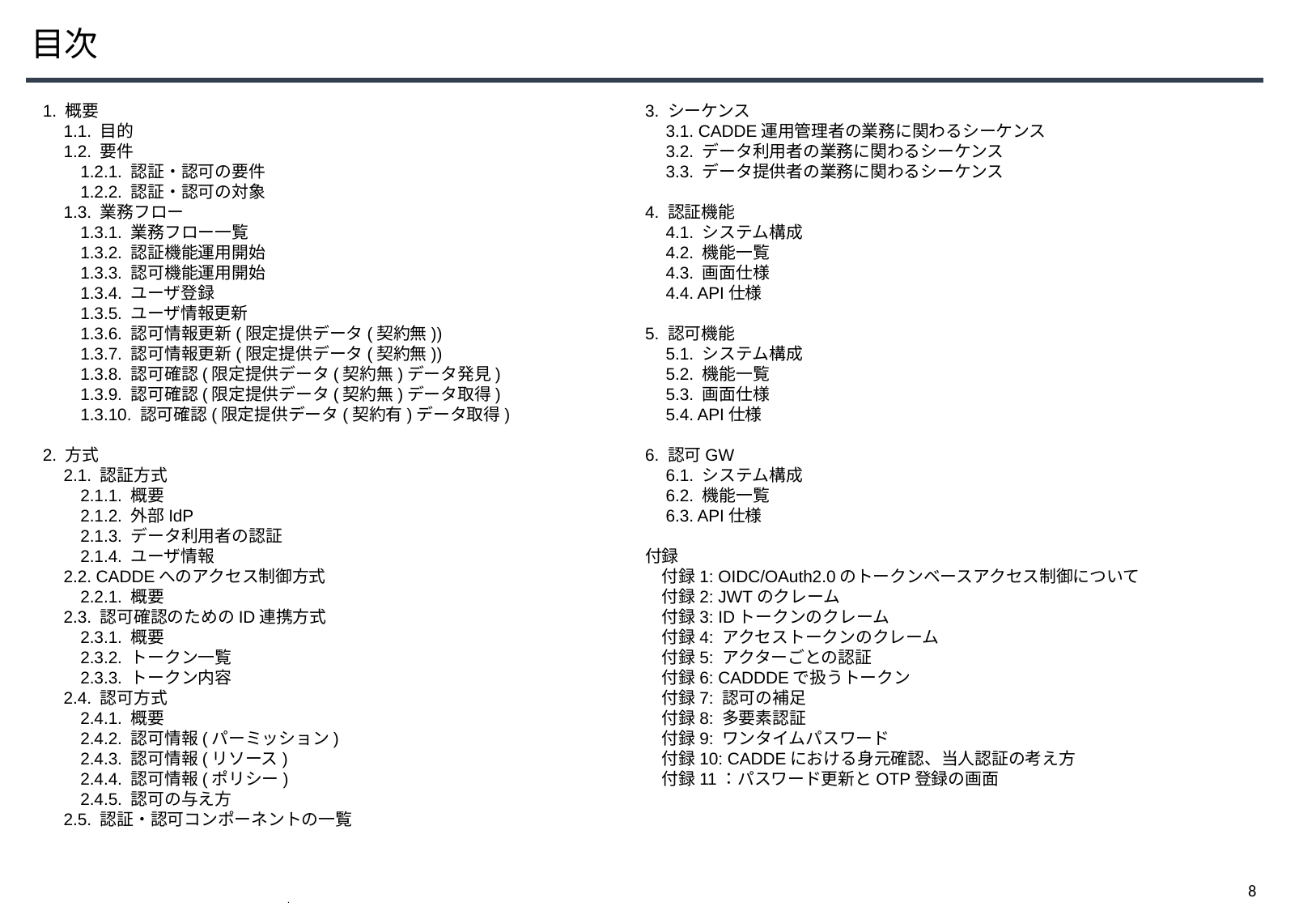

目次
1. 概要
　1.1. 目的
　1.2. 要件
　　1.2.1. 認証・認可の要件
　　1.2.2. 認証・認可の対象
　1.3. 業務フロー
　　1.3.1. 業務フロー一覧
　　1.3.2. 認証機能運用開始
　　1.3.3. 認可機能運用開始
　　1.3.4. ユーザ登録
　　1.3.5. ユーザ情報更新
　　1.3.6. 認可情報更新(限定提供データ(契約無))
　　1.3.7. 認可情報更新(限定提供データ(契約無))
　　1.3.8. 認可確認(限定提供データ(契約無)データ発見)
　　1.3.9. 認可確認(限定提供データ(契約無)データ取得)
　　1.3.10. 認可確認(限定提供データ(契約有)データ取得)

2. 方式
　2.1. 認証方式
　　2.1.1. 概要
　　2.1.2. 外部IdP
　　2.1.3. データ利用者の認証
　　2.1.4. ユーザ情報
　2.2. CADDEへのアクセス制御方式
　　2.2.1. 概要
　2.3. 認可確認のためのID連携方式
　　2.3.1. 概要
　　2.3.2. トークン一覧
　　2.3.3. トークン内容
　2.4. 認可方式
　　2.4.1. 概要
　　2.4.2. 認可情報(パーミッション)
　　2.4.3. 認可情報(リソース)
　　2.4.4. 認可情報(ポリシー)
　　2.4.5. 認可の与え方
　2.5. 認証・認可コンポーネントの一覧

3. シーケンス
　3.1. CADDE運用管理者の業務に関わるシーケンス
　3.2. データ利用者の業務に関わるシーケンス
　3.3. データ提供者の業務に関わるシーケンス

4. 認証機能
　4.1. システム構成
　4.2. 機能一覧
　4.3. 画面仕様
　4.4. API仕様

5. 認可機能
　5.1. システム構成
　5.2. 機能一覧
　5.3. 画面仕様
　5.4. API仕様

6. 認可GW
　6.1. システム構成
　6.2. 機能一覧
　6.3. API仕様

付録
　付録1: OIDC/OAuth2.0のトークンベースアクセス制御について
　付録2: JWTのクレーム
　付録3: IDトークンのクレーム
　付録4: アクセストークンのクレーム
　付録5: アクターごとの認証
　付録6: CADDDEで扱うトークン
　付録7: 認可の補足
　付録8: 多要素認証
　付録9: ワンタイムパスワード
　付録10: CADDEにおける身元確認、当人認証の考え方
　付録11：パスワード更新とOTP登録の画面